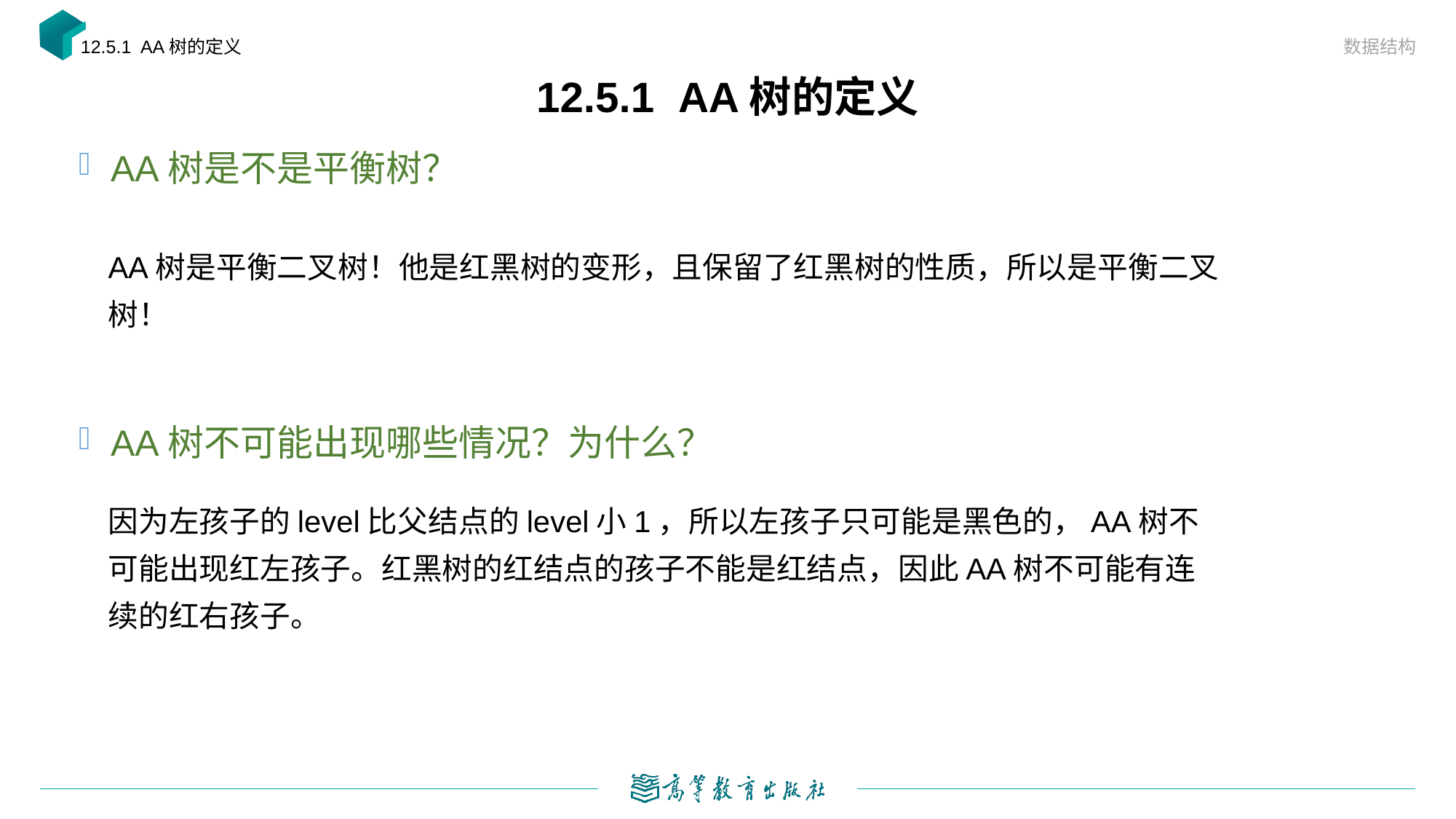

数据结构
12.5.1  AA树的定义
# 12.5.1  AA树的定义
AA树是不是平衡树？

AA树不可能出现哪些情况？为什么？
AA树是平衡二叉树！他是红黑树的变形，且保留了红黑树的性质，所以是平衡二叉树！
因为左孩子的level比父结点的level小1，所以左孩子只可能是黑色的，AA树不可能出现红左孩子。红黑树的红结点的孩子不能是红结点，因此AA树不可能有连续的红右孩子。